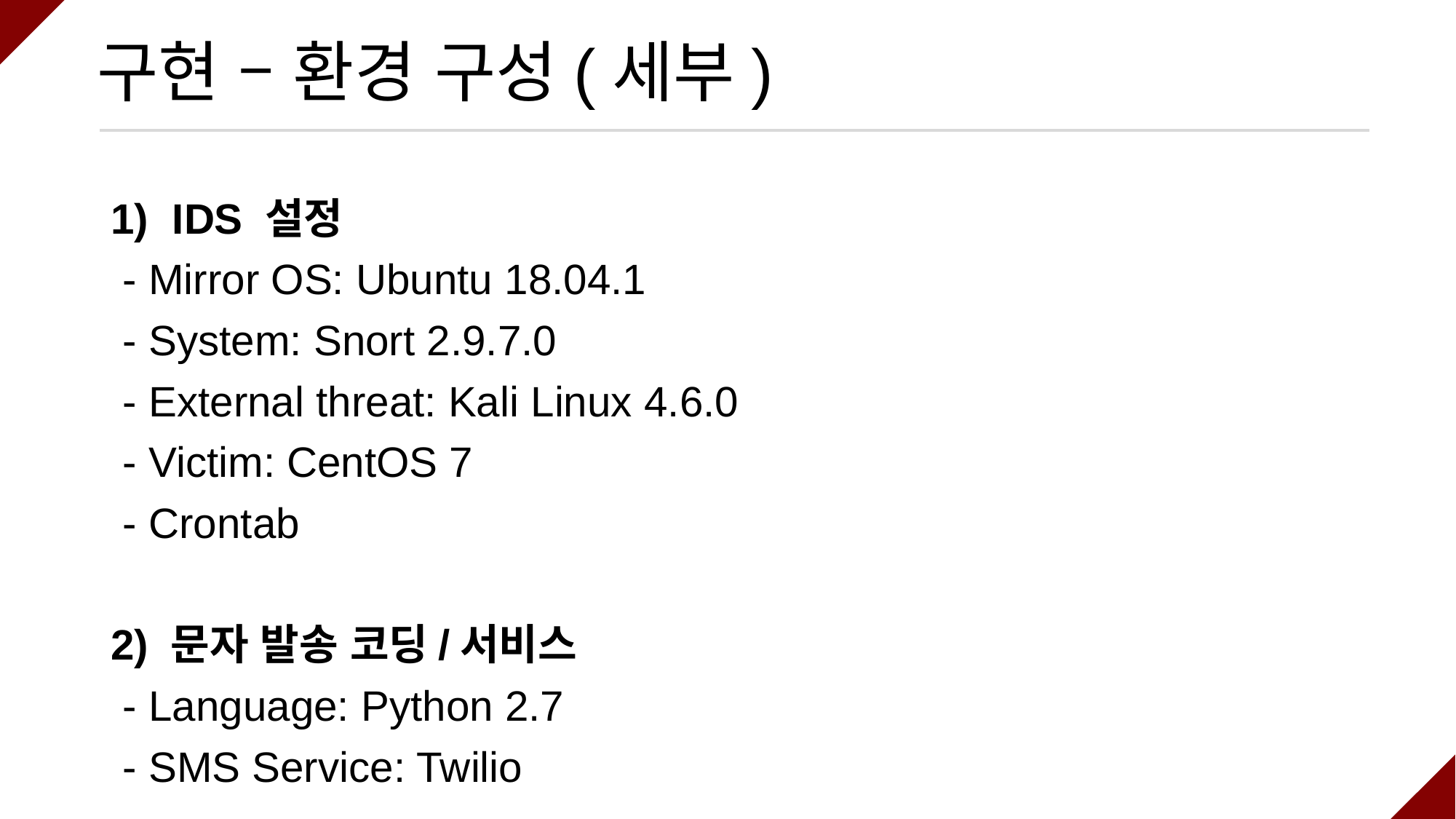

# 구현 – 환경 구성(세부)
IDS 설정
 - Mirror OS: Ubuntu 18.04.1
 - System: Snort 2.9.7.0
 - External threat: Kali Linux 4.6.0
 - Victim: CentOS 7
 - Crontab

2) 문자 발송 코딩/서비스
 - Language: Python 2.7
 - SMS Service: Twilio